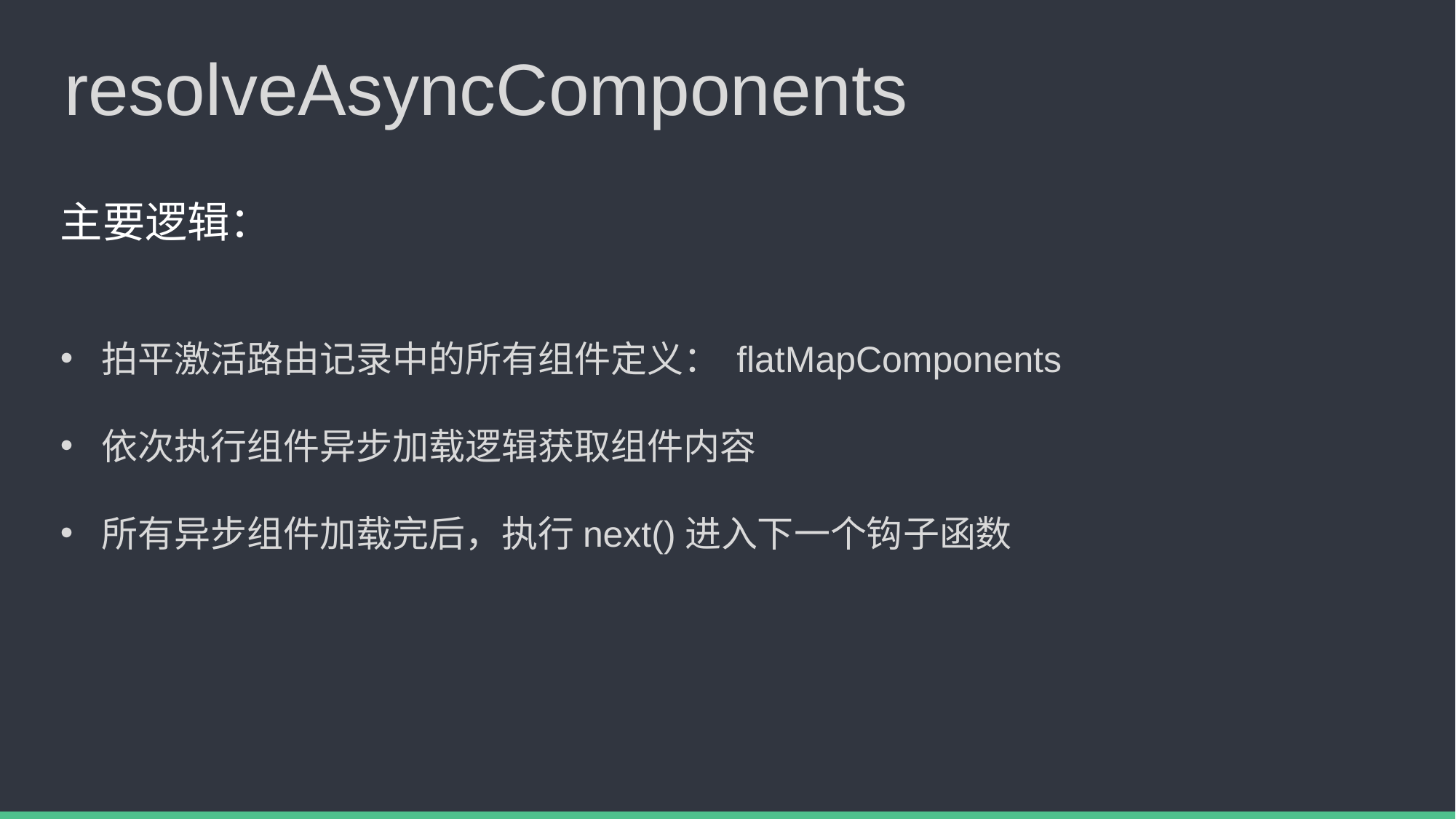

# resolveAsyncComponents
主要逻辑：
拍平激活路由记录中的所有组件定义： flatMapComponents
依次执行组件异步加载逻辑获取组件内容
所有异步组件加载完后，执行next()进入下一个钩子函数